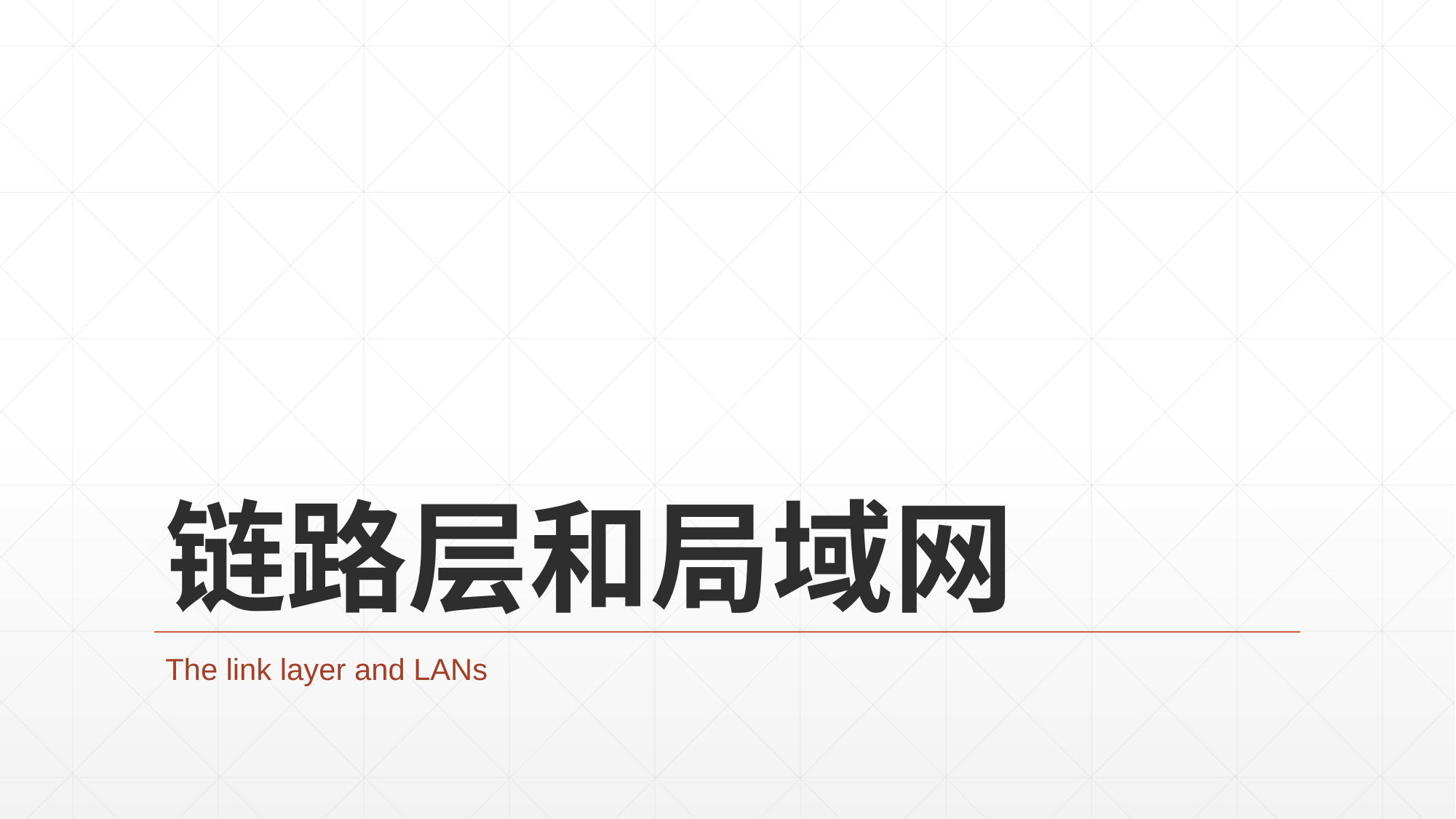

# 链路层和局域网
The link layer and LANs